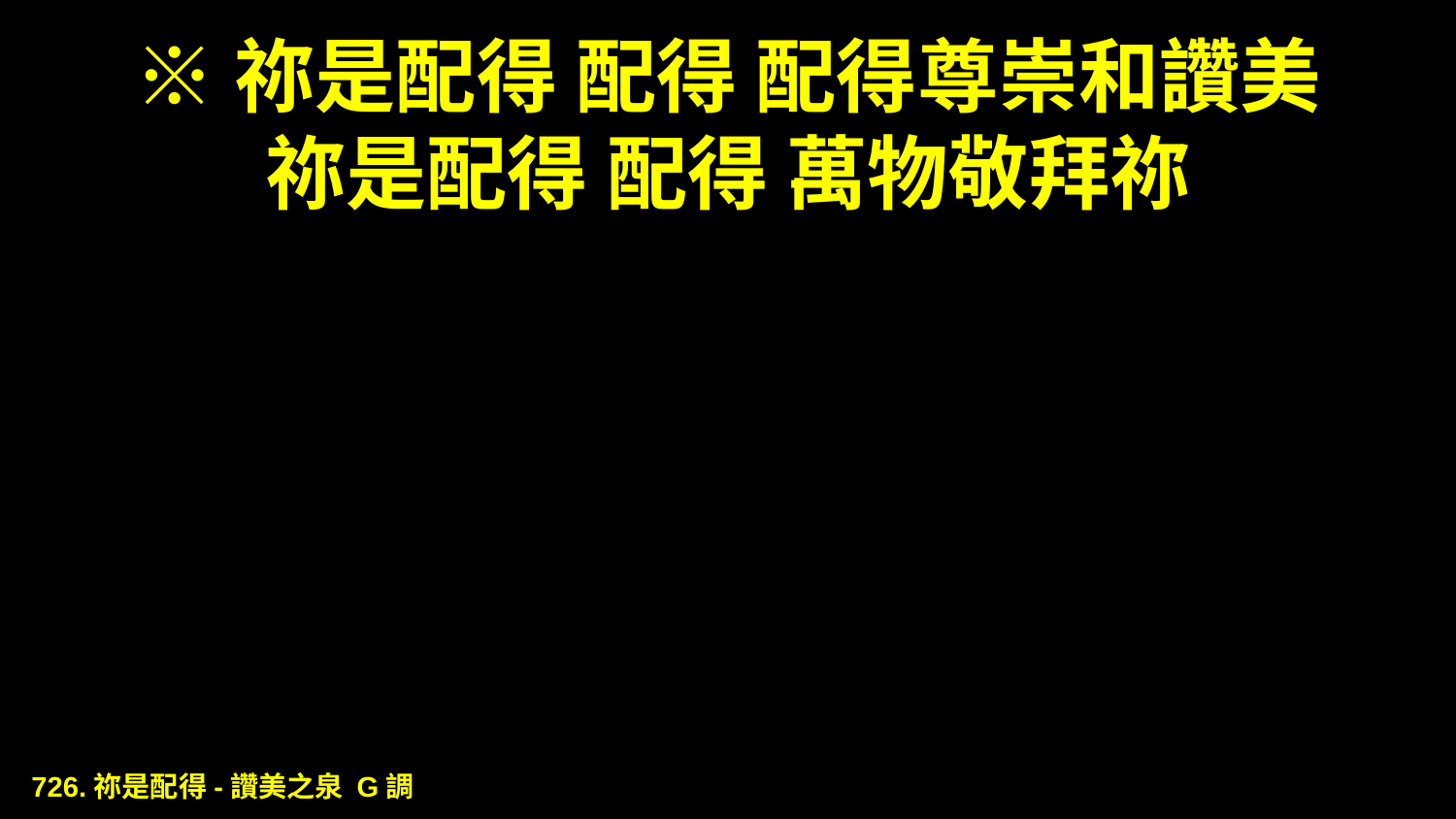

# ※祢是配得 配得 配得尊崇和讚美 祢是配得 配得 萬物敬拜祢
726.祢是配得-讚美之泉 G調